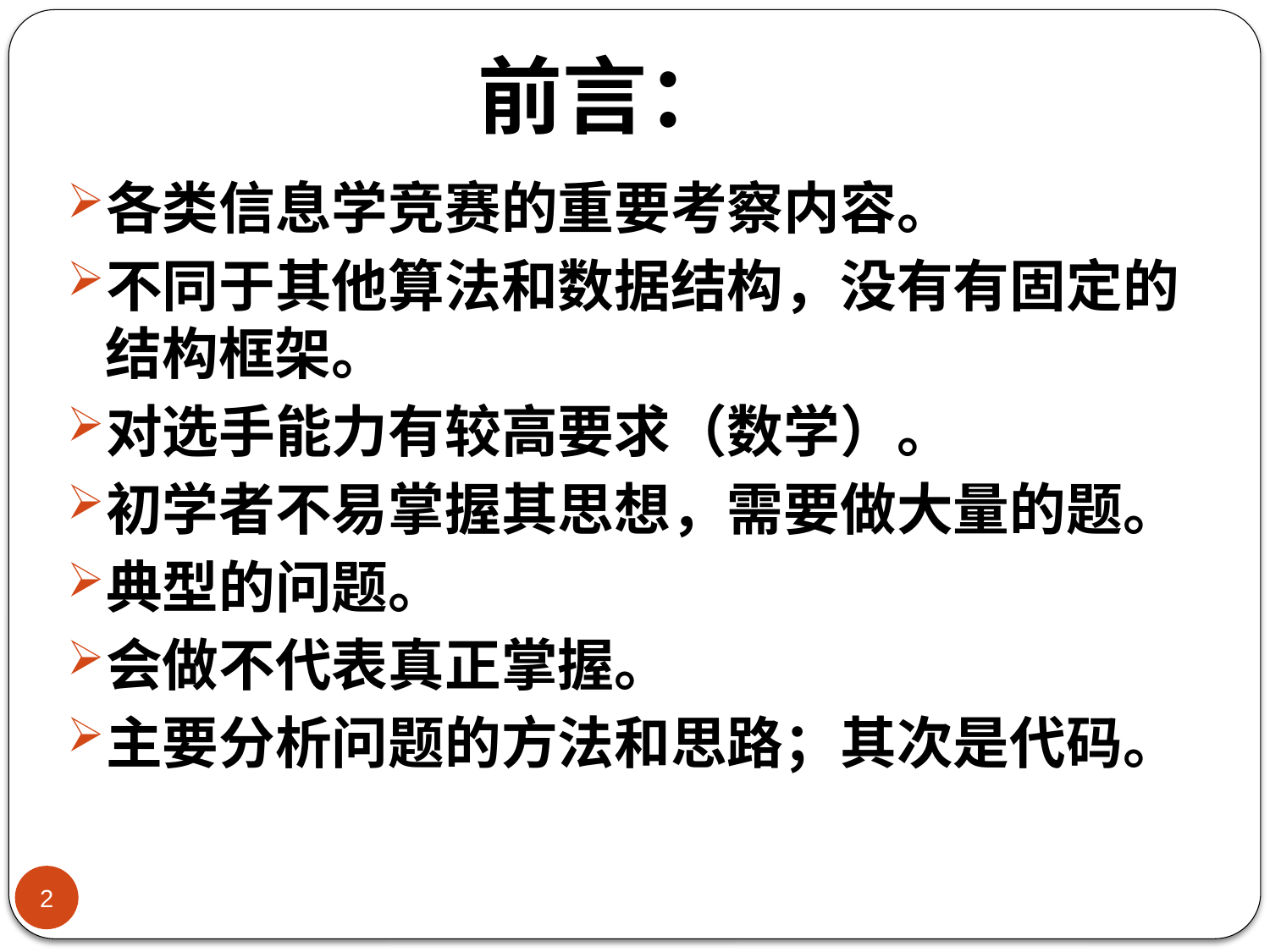

# 前言：
各类信息学竞赛的重要考察内容。
不同于其他算法和数据结构，没有有固定的结构框架。
对选手能力有较高要求（数学）。
初学者不易掌握其思想，需要做大量的题。
典型的问题。
会做不代表真正掌握。
主要分析问题的方法和思路；其次是代码。
2